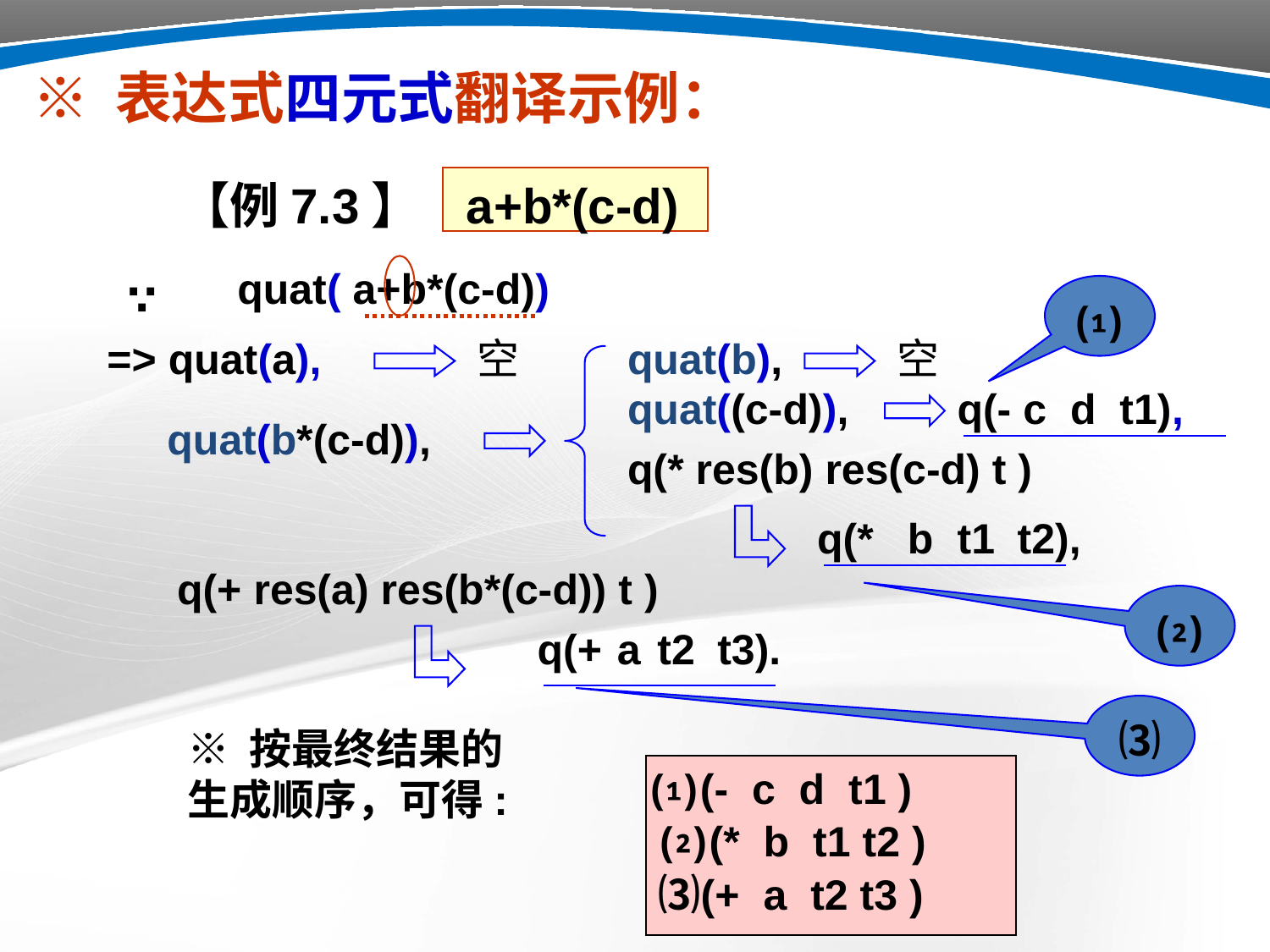

※ 表达式四元式翻译示例：
【例7.3】   a+b*(c-d)

quat( a+b*(c-d))
∵

⑴
=> quat(a),
空
quat(b),
空

quat((c-d)),
q(- c  d  t1),

quat(b*(c-d)),

q(* res(b) res(c-d) t )
q(*
b
t1
t2),

q(+ res(a) res(b*(c-d)) t )
⑵
q(+
a
t2
t3).

⑶
※ 按最终结果的生成顺序，可得:
 ⑴(-  c  d  t1 )

⑵(*  b  t1 t2 )
⑶(+  a  t2 t3 )